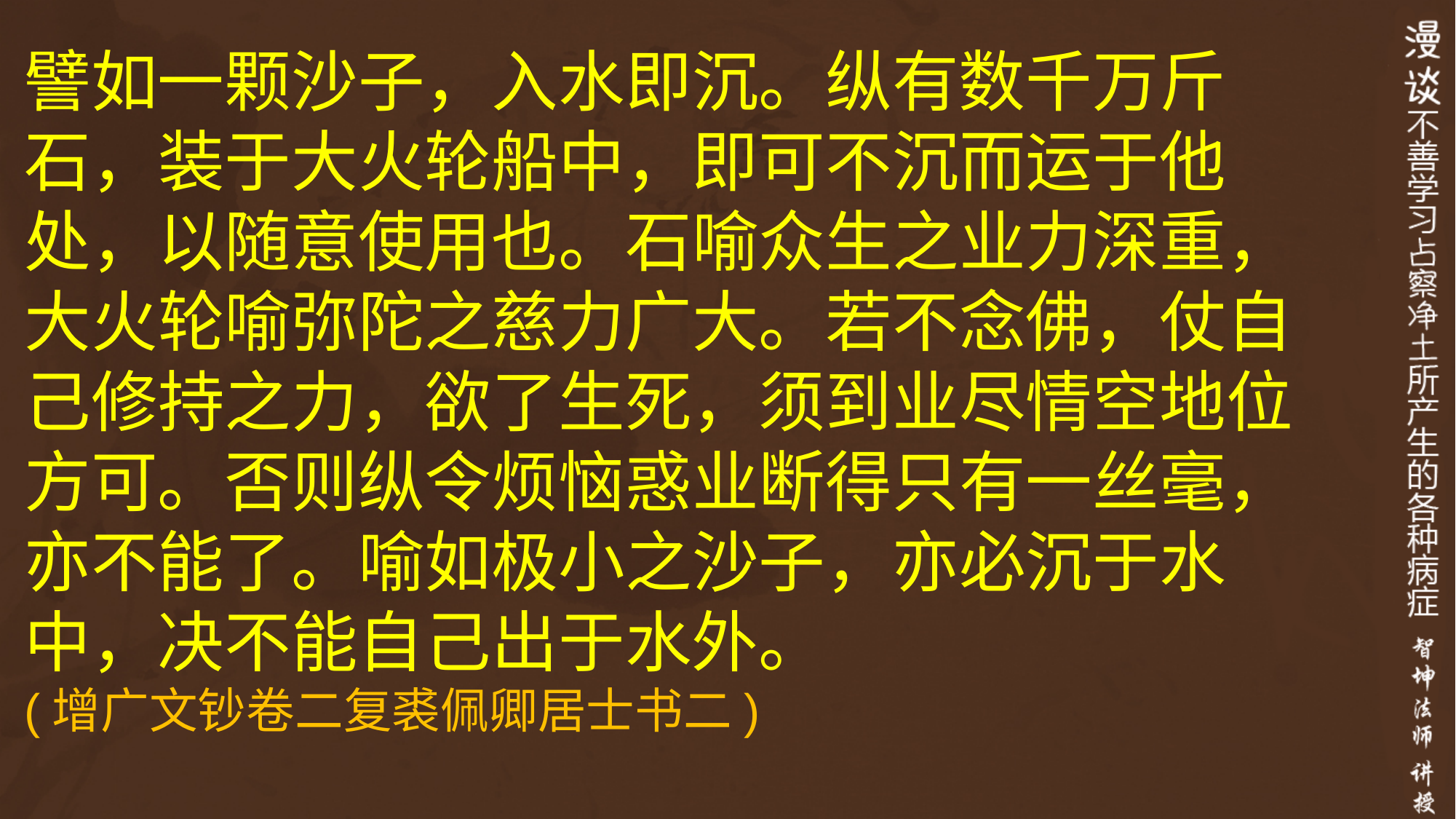

譬如一颗沙子，入水即沉。纵有数千万斤石，装于大火轮船中，即可不沉而运于他处，以随意使用也。石喻众生之业力深重，大火轮喻弥陀之慈力广大。若不念佛，仗自己修持之力，欲了生死，须到业尽情空地位方可。否则纵令烦恼惑业断得只有一丝毫，亦不能了。喻如极小之沙子，亦必沉于水中，决不能自己出于水外。
(增广文钞卷二复裘佩卿居士书二)